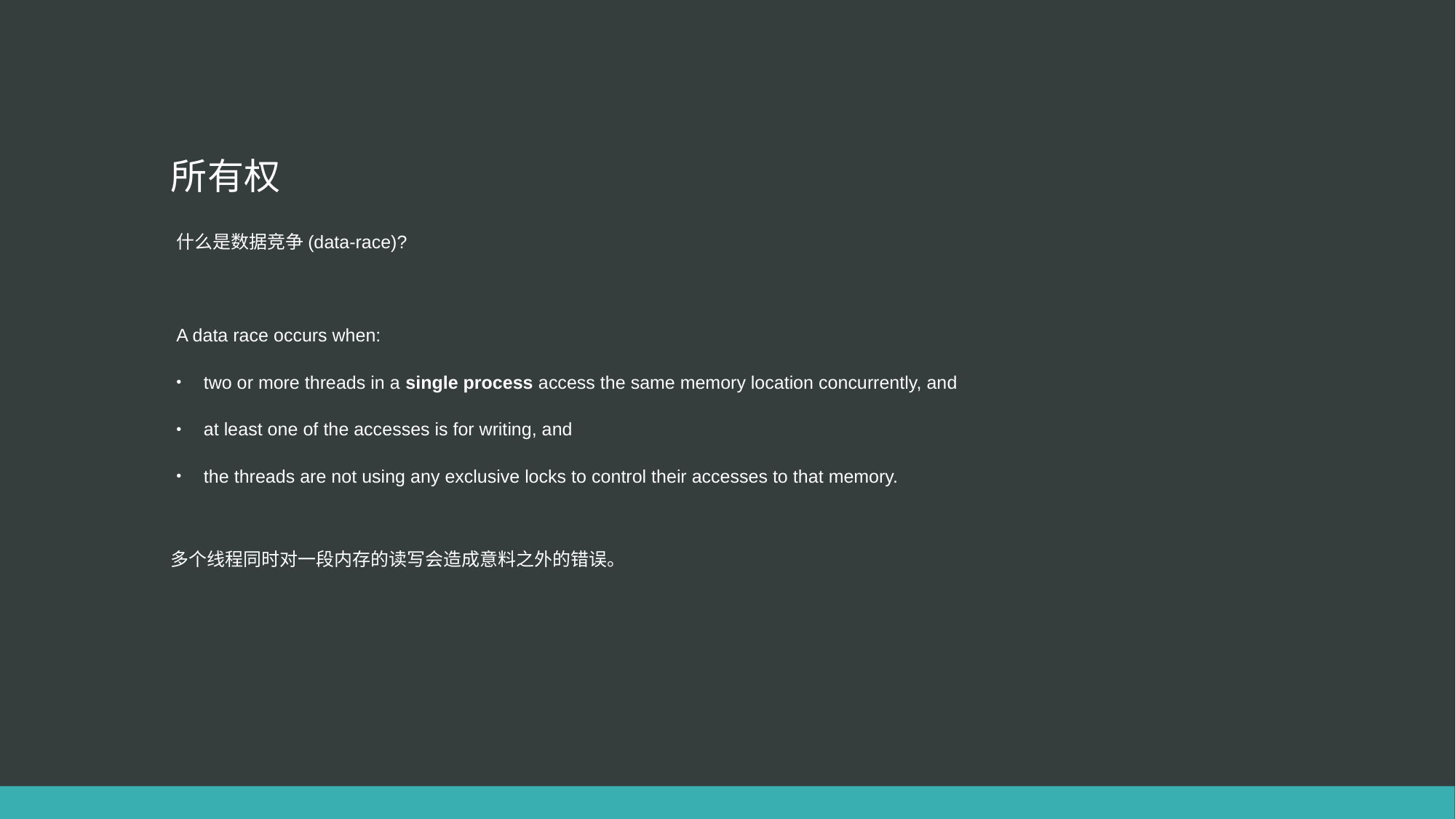

# 所有权
什么是数据竞争(data-race)?

A data race occurs when:
two or more threads in a single process access the same memory location concurrently, and
at least one of the accesses is for writing, and
the threads are not using any exclusive locks to control their accesses to that memory.

多个线程同时对一段内存的读写会造成意料之外的错误。